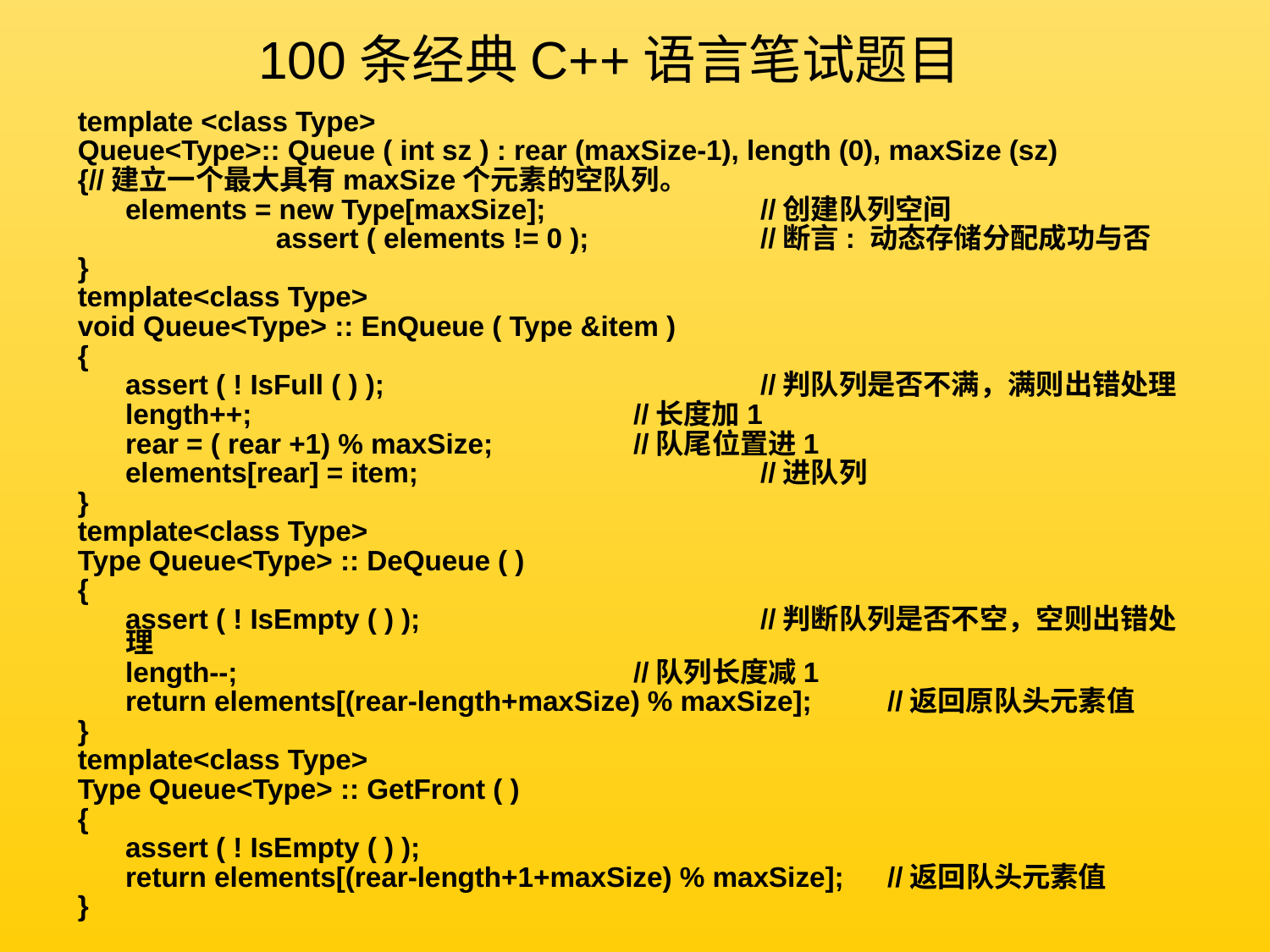

100条经典C++语言笔试题目
template <class Type>
Queue<Type>:: Queue ( int sz ) : rear (maxSize-1), length (0), maxSize (sz)
{//建立一个最大具有maxSize个元素的空队列。
	elements = new Type[maxSize];		//创建队列空间
		   assert ( elements != 0 );		//断言: 动态存储分配成功与否
}
template<class Type>
void Queue<Type> :: EnQueue ( Type &item )
{
	assert ( ! IsFull ( ) );			//判队列是否不满，满则出错处理
	length++;				//长度加1
	rear = ( rear +1) % maxSize;		//队尾位置进1
	elements[rear] = item;			//进队列
}
template<class Type>
Type Queue<Type> :: DeQueue ( )
{
	assert ( ! IsEmpty ( ) ); 			//判断队列是否不空，空则出错处理
	length--;				//队列长度减1
	return elements[(rear-length+maxSize) % maxSize];	//返回原队头元素值
}
template<class Type>
Type Queue<Type> :: GetFront ( )
{
	assert ( ! IsEmpty ( ) );
	return elements[(rear-length+1+maxSize) % maxSize];	//返回队头元素值
}